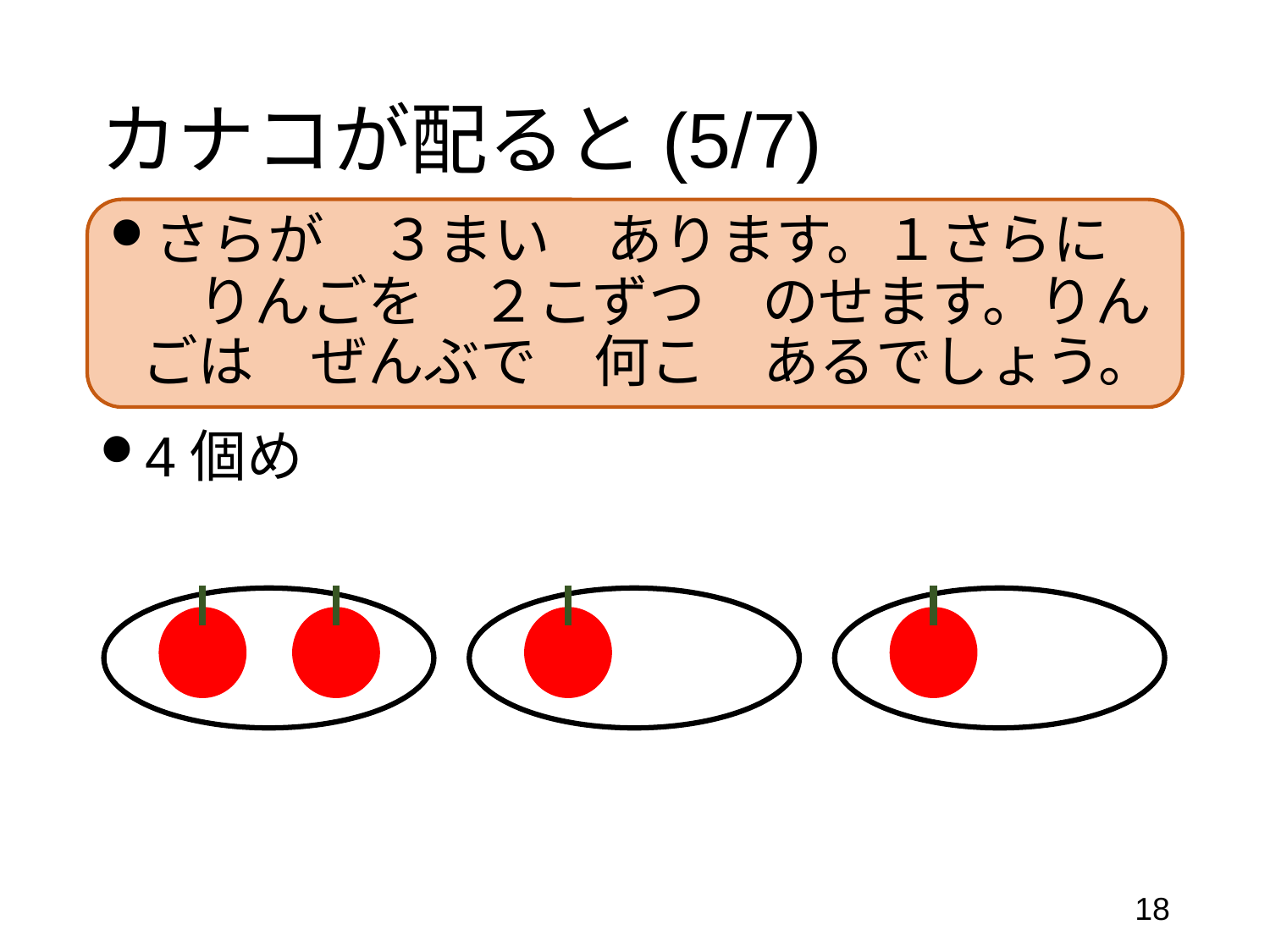

# カナコが配ると(5/7)
さらが　３まい　あります。１さらに　りんごを　２こずつ　のせます。りんごは　ぜんぶで　何こ　あるでしょう。
4個め

18